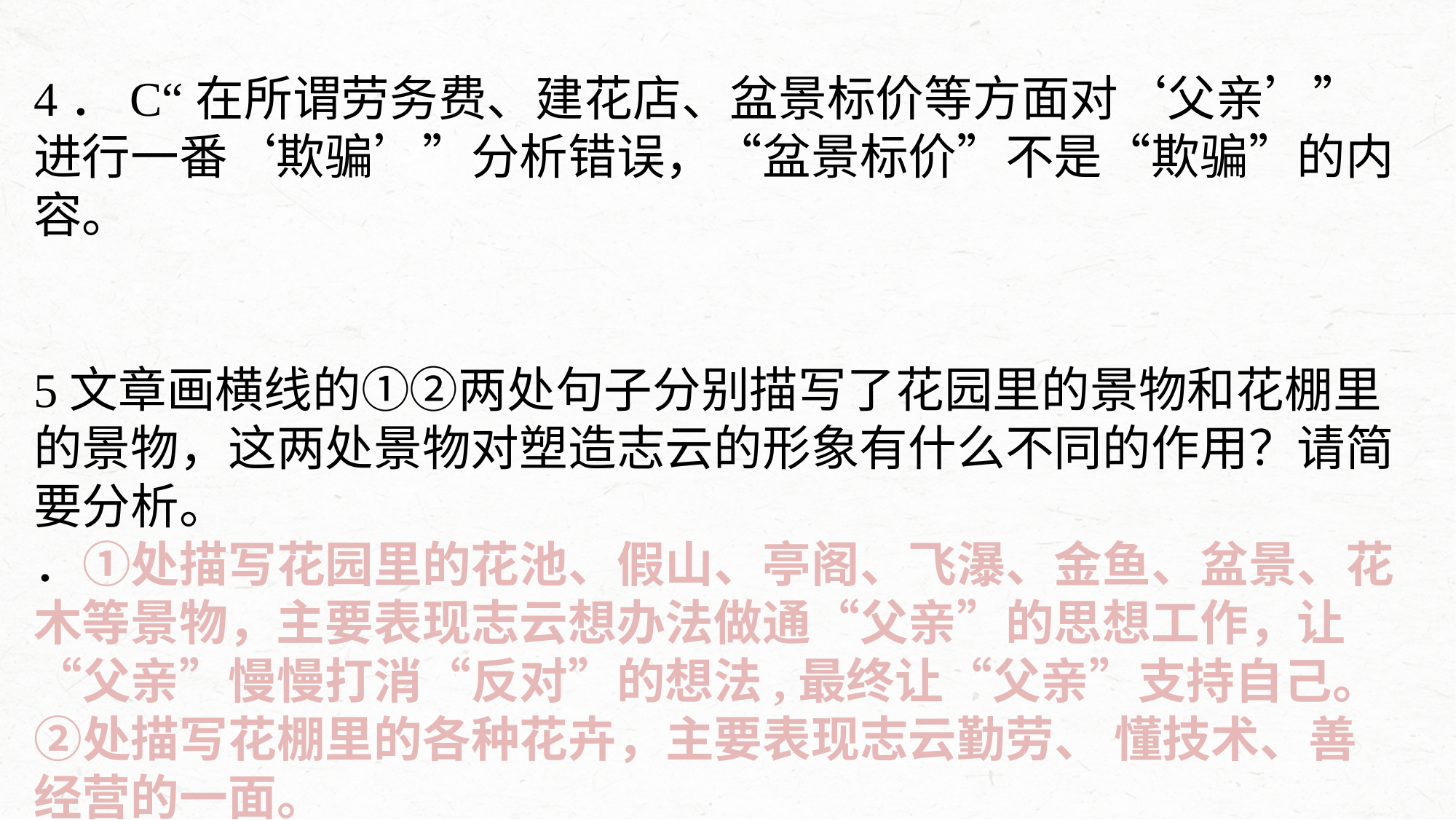

4．C“在所谓劳务费、建花店、盆景标价等方面对‘父亲’”进行一番‘欺骗’”分析错误，“盆景标价”不是“欺骗”的内容。5文章画横线的①②两处句子分别描写了花园里的景物和花棚里的景物，这两处景物对塑造志云的形象有什么不同的作用？请简要分析。
．①处描写花园里的花池、假山、亭阁、飞瀑、金鱼、盆景、花木等景物，主要表现志云想办法做通“父亲”的思想工作，让“父亲”慢慢打消“反对”的想法,最终让“父亲”支持自己。②处描写花棚里的各种花卉，主要表现志云勤劳、 懂技术、善经营的一面。